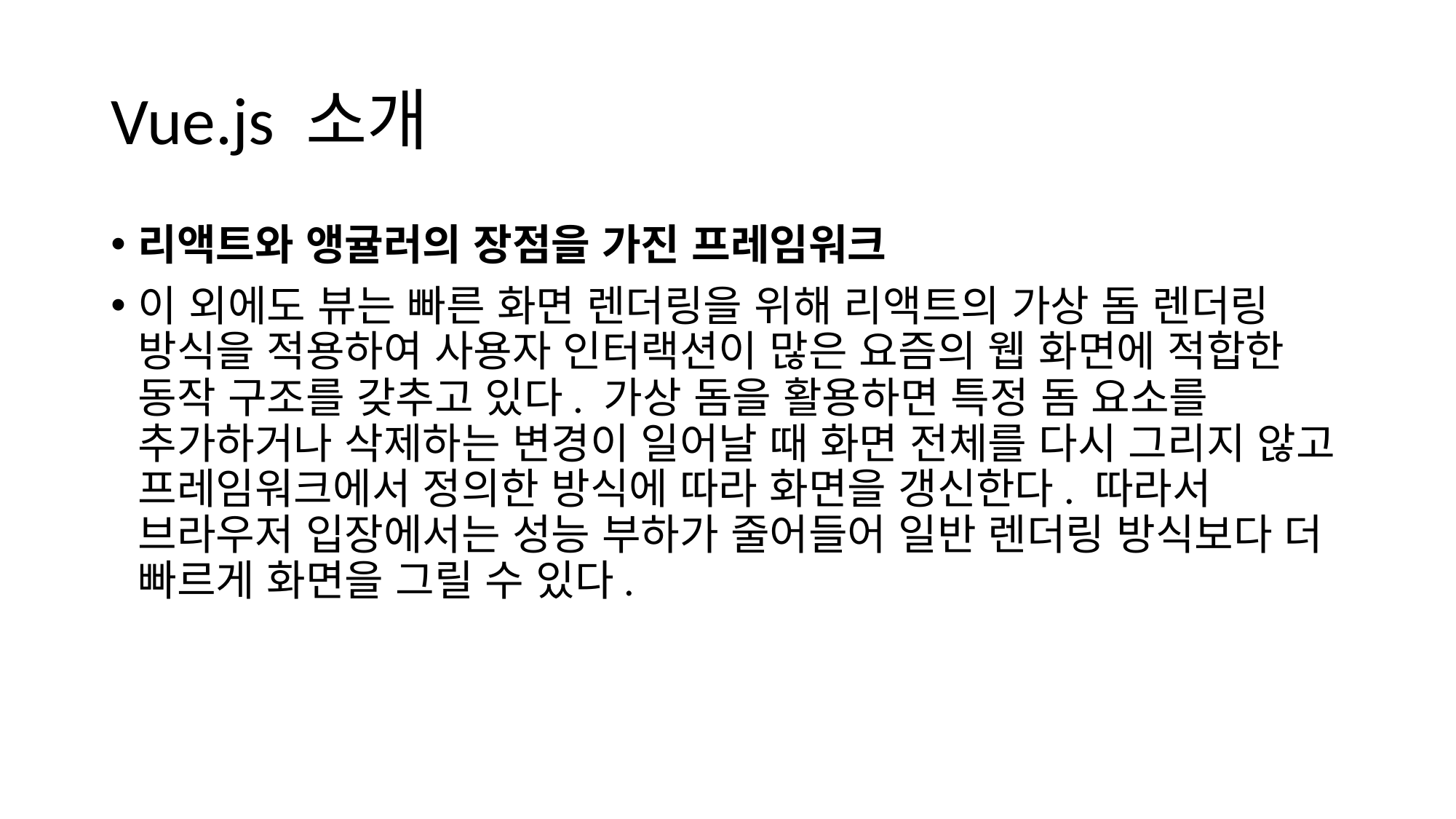

# Vue.js 소개
리액트와 앵귤러의 장점을 가진 프레임워크
이 외에도 뷰는 빠른 화면 렌더링을 위해 리액트의 가상 돔 렌더링 방식을 적용하여 사용자 인터랙션이 많은 요즘의 웹 화면에 적합한 동작 구조를 갖추고 있다. 가상 돔을 활용하면 특정 돔 요소를 추가하거나 삭제하는 변경이 일어날 때 화면 전체를 다시 그리지 않고 프레임워크에서 정의한 방식에 따라 화면을 갱신한다. 따라서 브라우저 입장에서는 성능 부하가 줄어들어 일반 렌더링 방식보다 더 빠르게 화면을 그릴 수 있다.